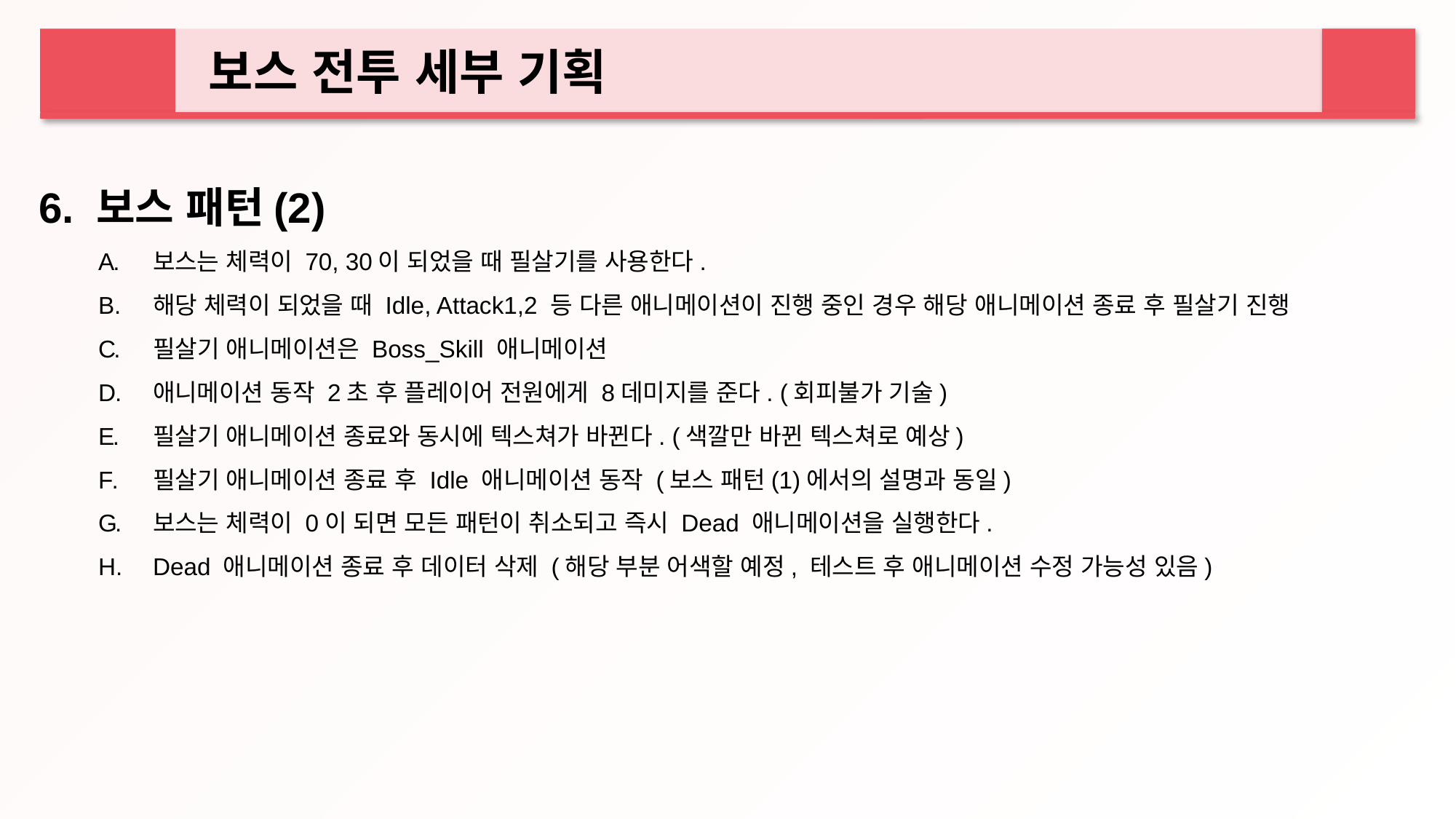

보스 전투 세부 기획

6. 보스 패턴(2)
보스는 체력이 70, 30이 되었을 때 필살기를 사용한다.
해당 체력이 되었을 때 Idle, Attack1,2 등 다른 애니메이션이 진행 중인 경우 해당 애니메이션 종료 후 필살기 진행
필살기 애니메이션은 Boss_Skill 애니메이션
애니메이션 동작 2초 후 플레이어 전원에게 8데미지를 준다. (회피불가 기술)
필살기 애니메이션 종료와 동시에 텍스쳐가 바뀐다. (색깔만 바뀐 텍스쳐로 예상)
필살기 애니메이션 종료 후 Idle 애니메이션 동작 (보스 패턴(1)에서의 설명과 동일)
보스는 체력이 0이 되면 모든 패턴이 취소되고 즉시 Dead 애니메이션을 실행한다.
Dead 애니메이션 종료 후 데이터 삭제 (해당 부분 어색할 예정, 테스트 후 애니메이션 수정 가능성 있음)